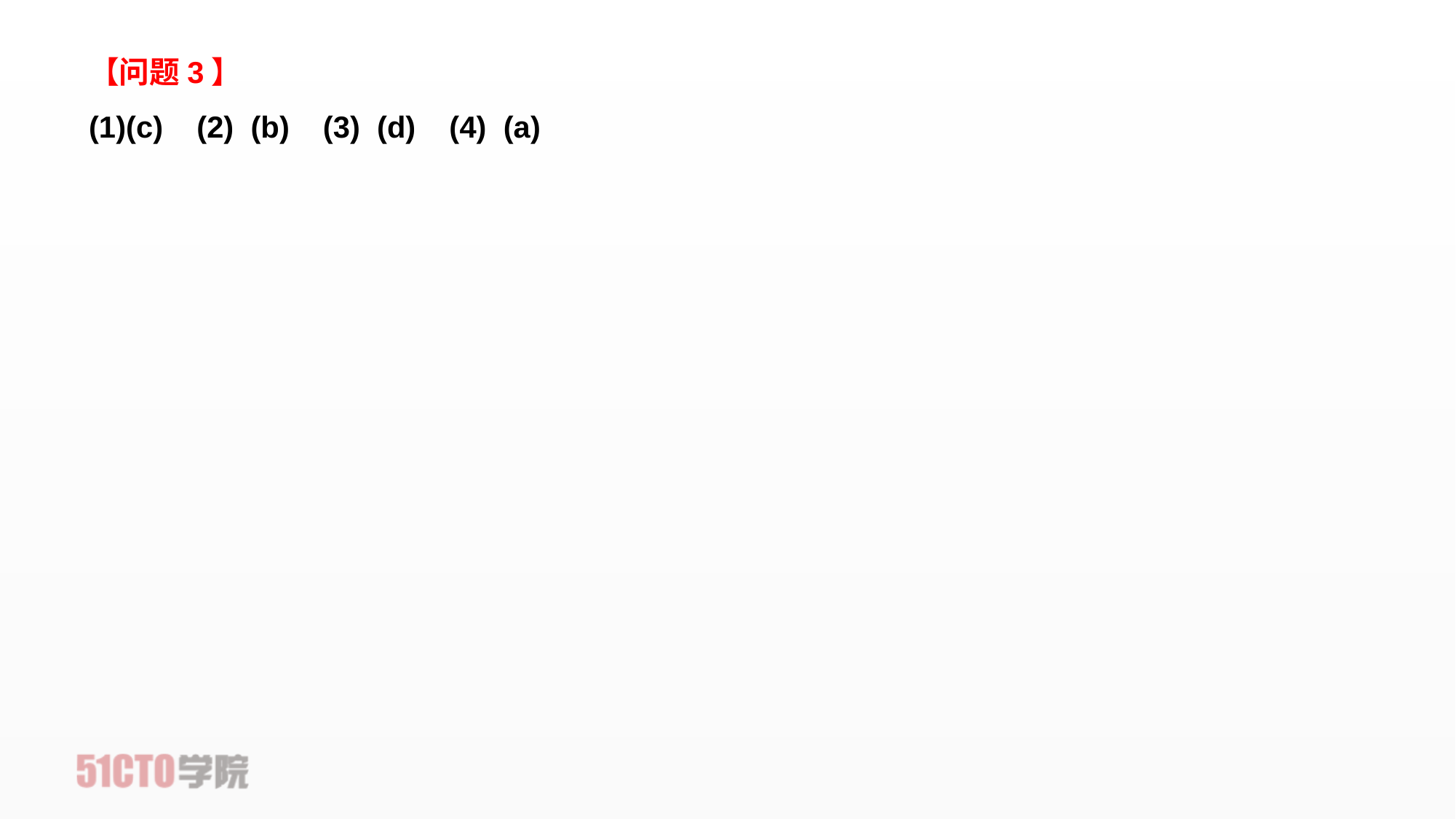

【问题3】
(1)(c)    (2)  (b)    (3)  (d)    (4)  (a)